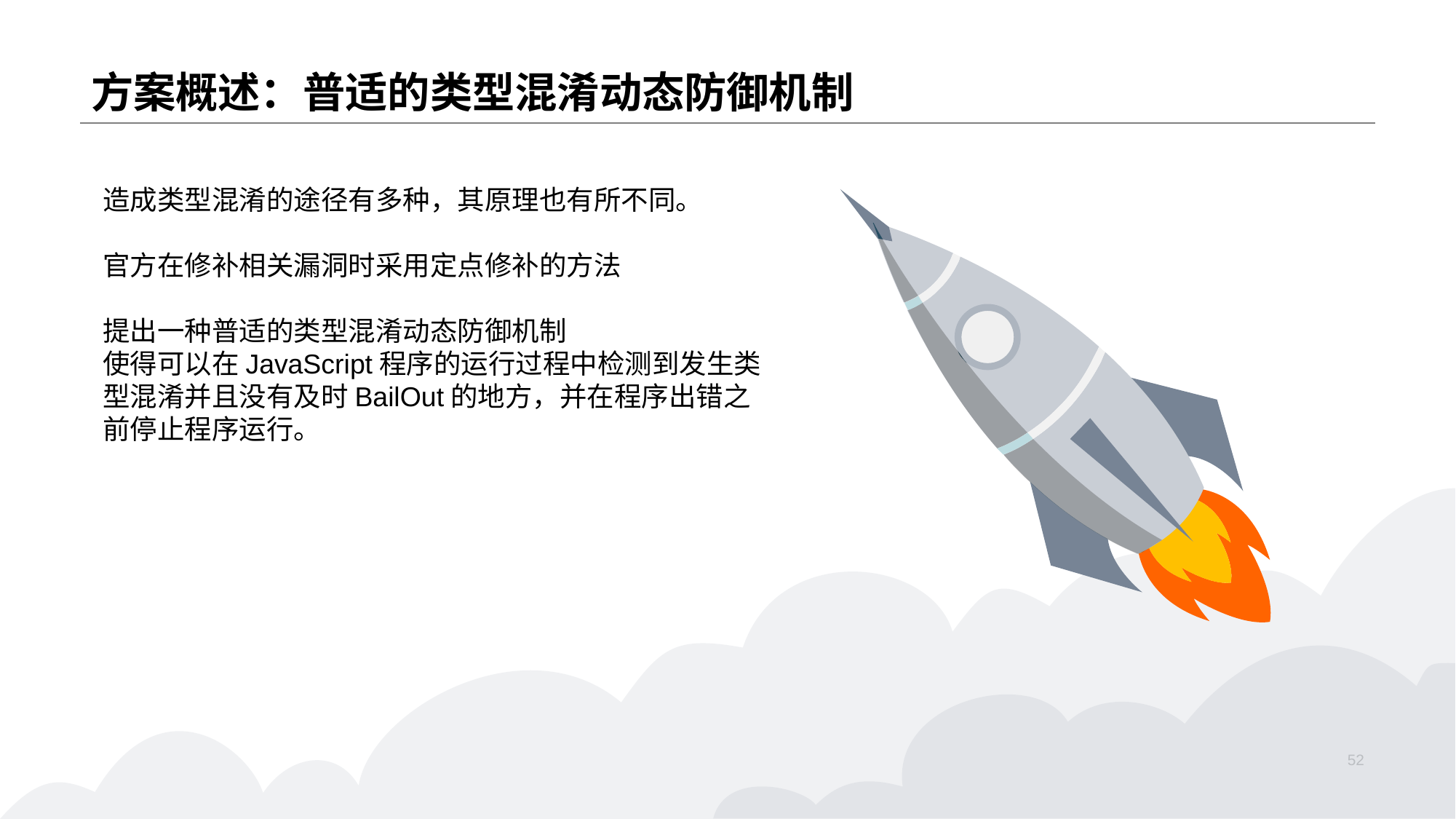

# 方案概述：普适的类型混淆动态防御机制
造成类型混淆的途径有多种，其原理也有所不同。

官方在修补相关漏洞时采用定点修补的方法

提出一种普适的类型混淆动态防御机制
使得可以在JavaScript程序的运行过程中检测到发生类型混淆并且没有及时BailOut的地方，并在程序出错之前停止程序运行。

52